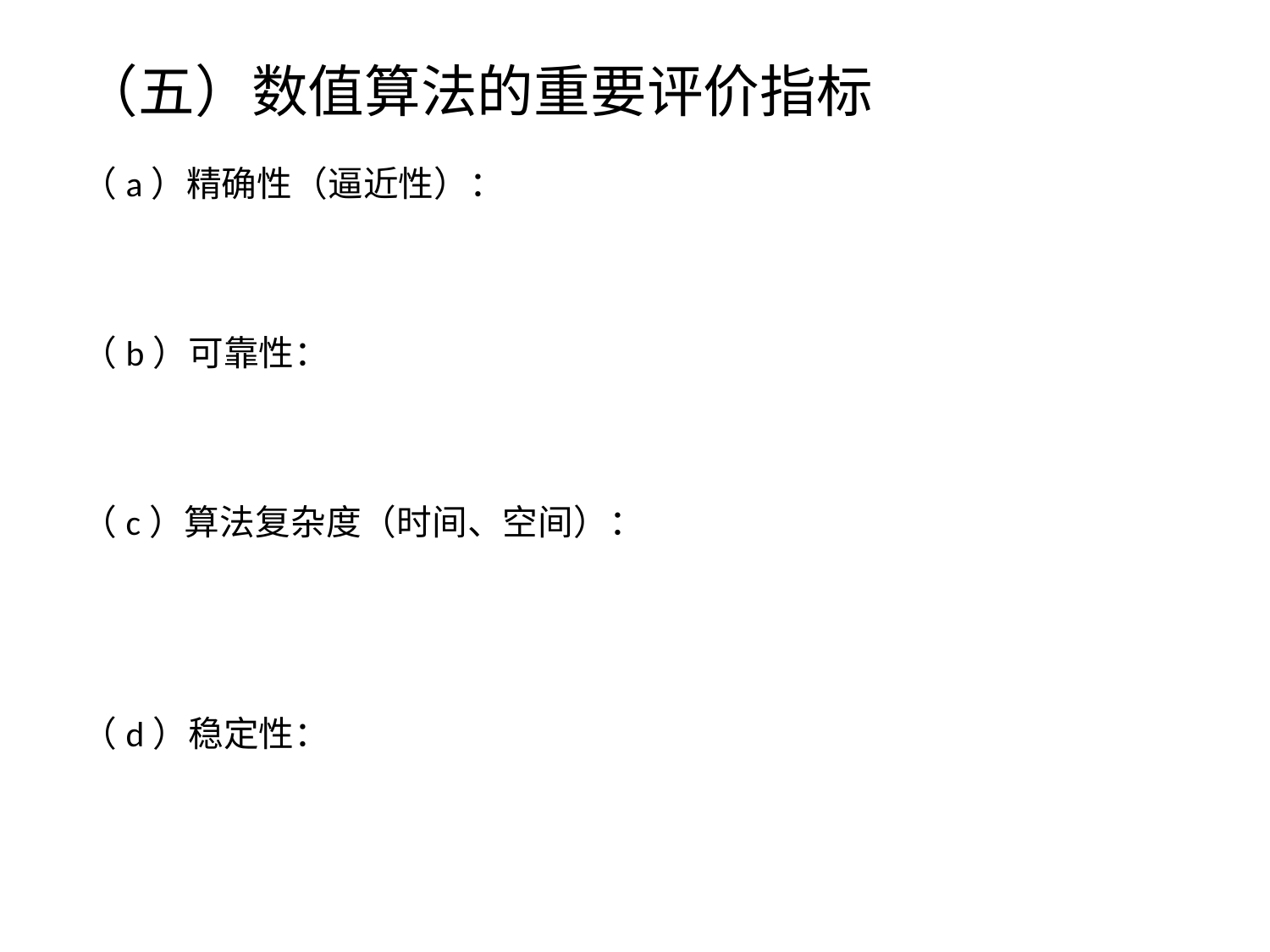

（五）数值算法的重要评价指标

（a）精确性（逼近性）：

（b）可靠性：

（c）算法复杂度（时间、空间）：

（d）稳定性：